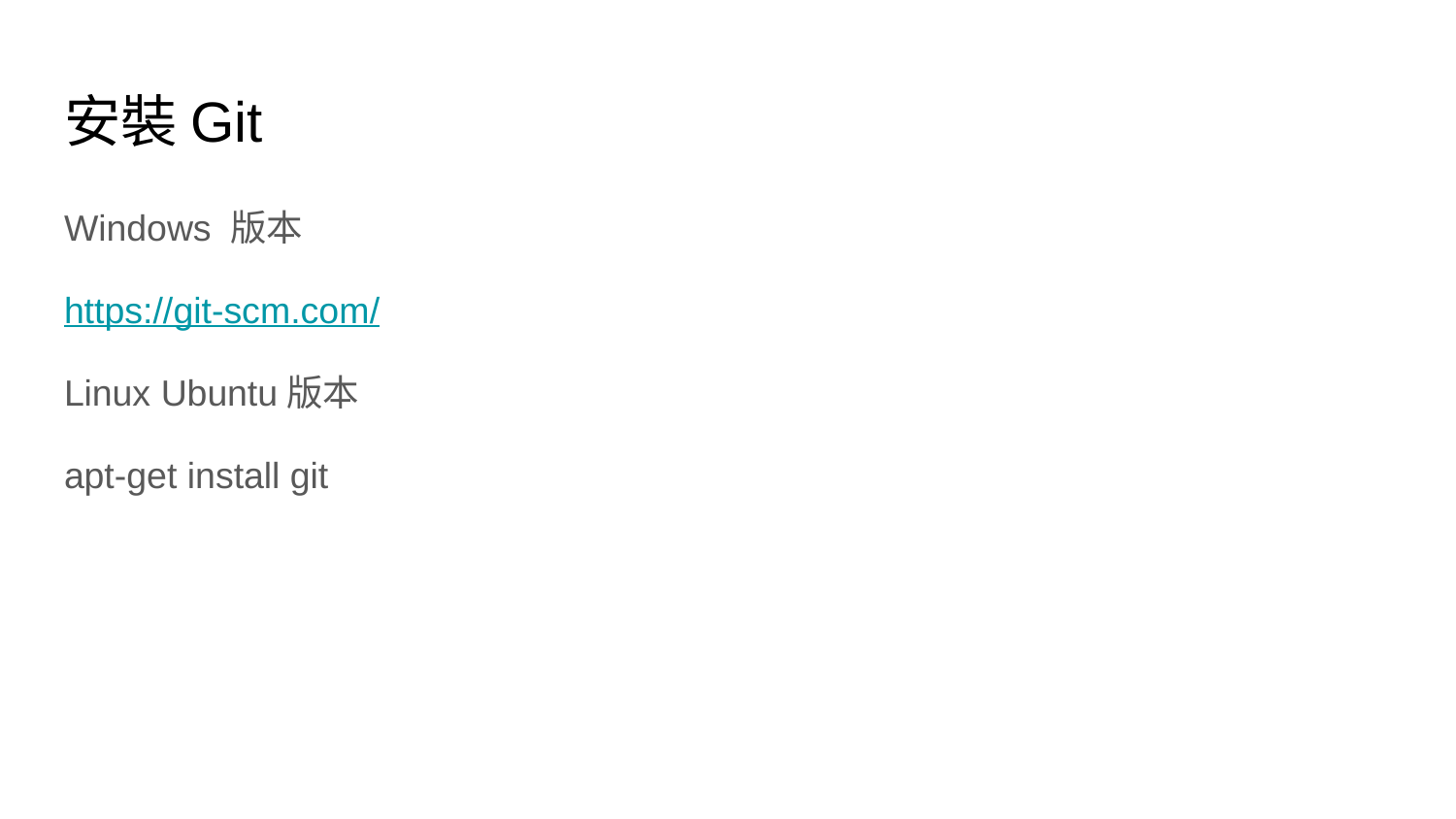

# 安裝Git
Windows 版本
https://git-scm.com/
Linux Ubuntu版本
apt-get install git